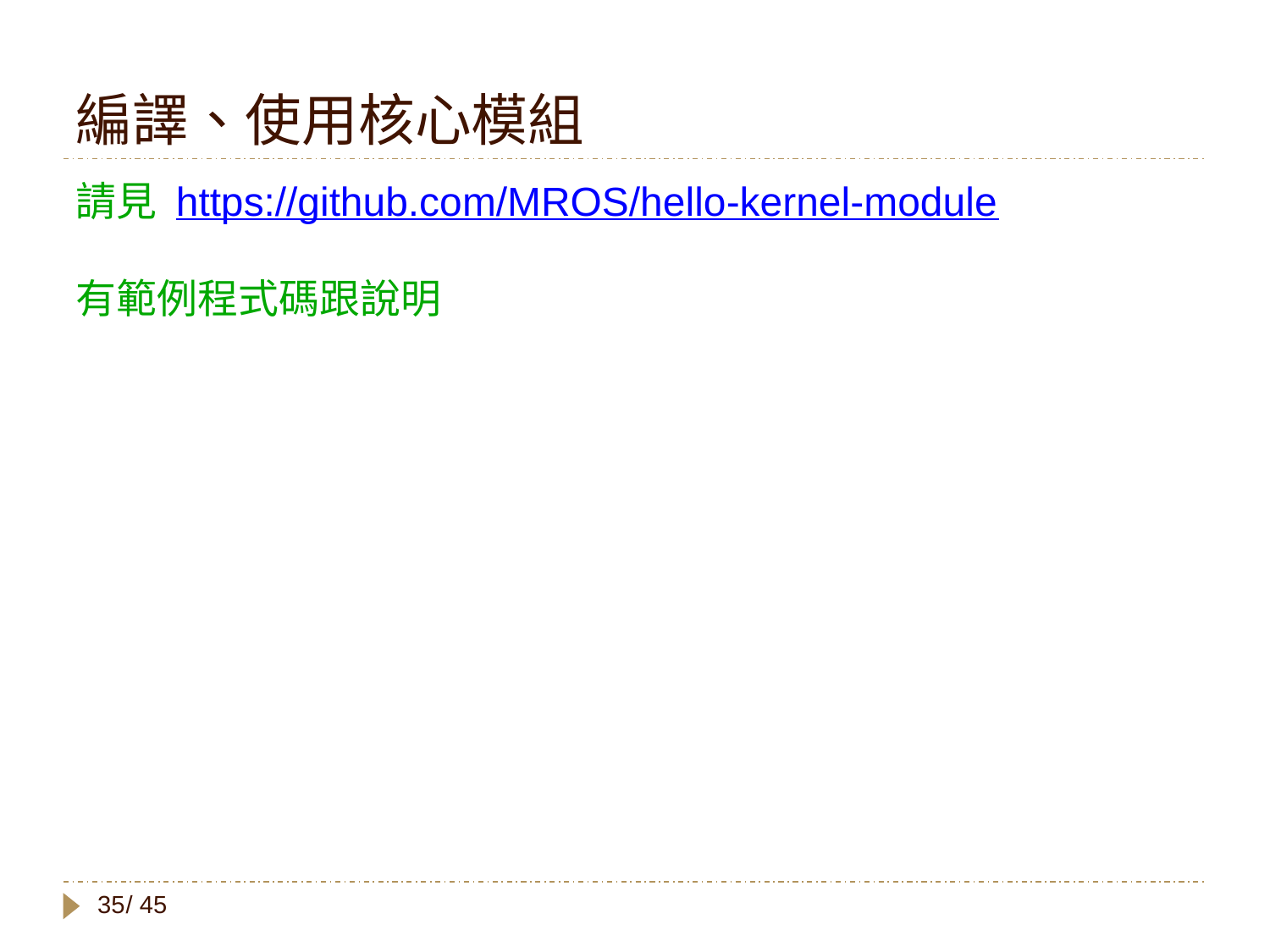

編譯、使用核心模組
請見 https://github.com/MROS/hello-kernel-module

有範例程式碼跟說明
/ 45
35